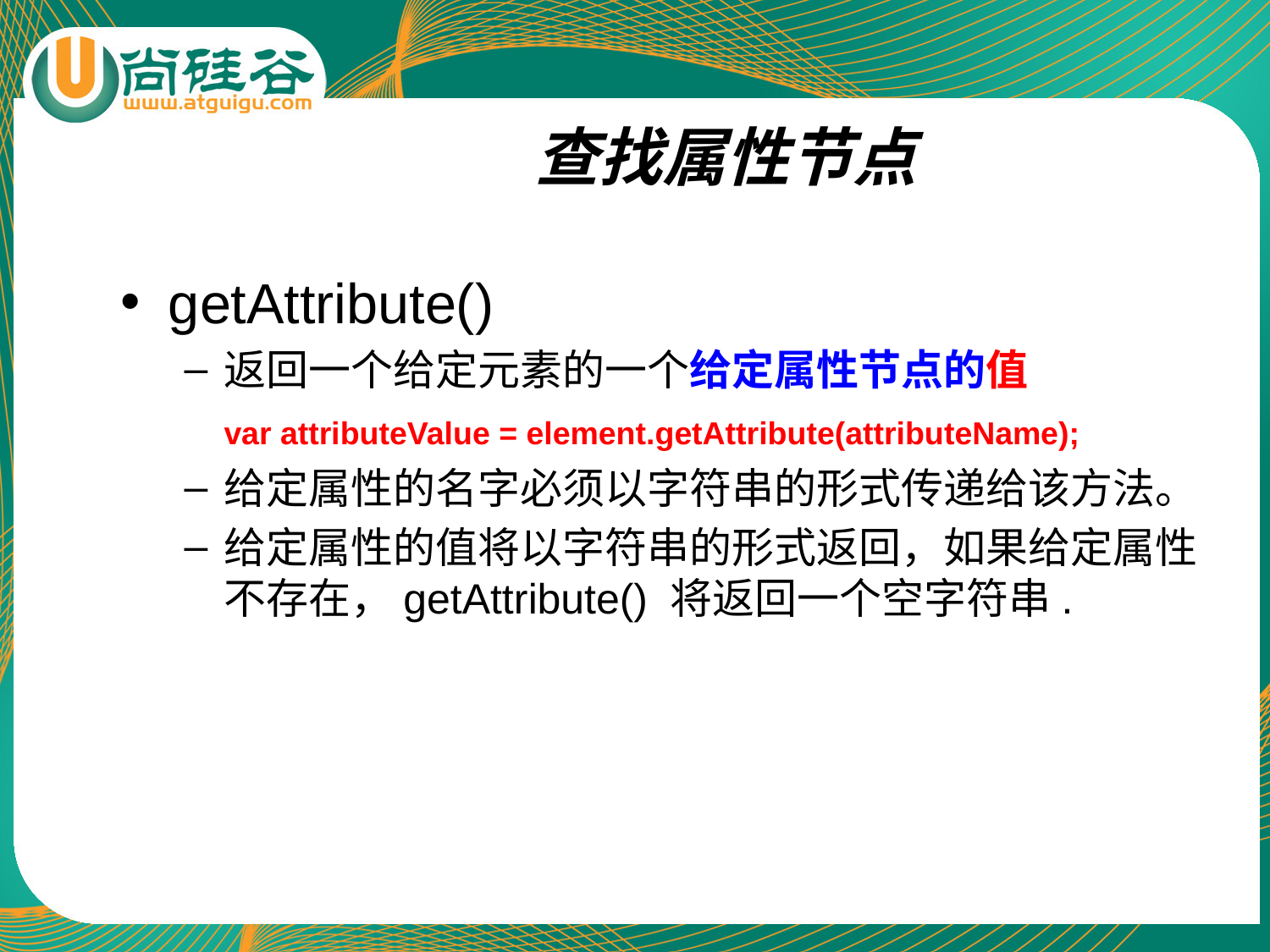

# 查找属性节点
getAttribute()
返回一个给定元素的一个给定属性节点的值
	var attributeValue = element.getAttribute(attributeName);
给定属性的名字必须以字符串的形式传递给该方法。
给定属性的值将以字符串的形式返回，如果给定属性不存在，getAttribute() 将返回一个空字符串.